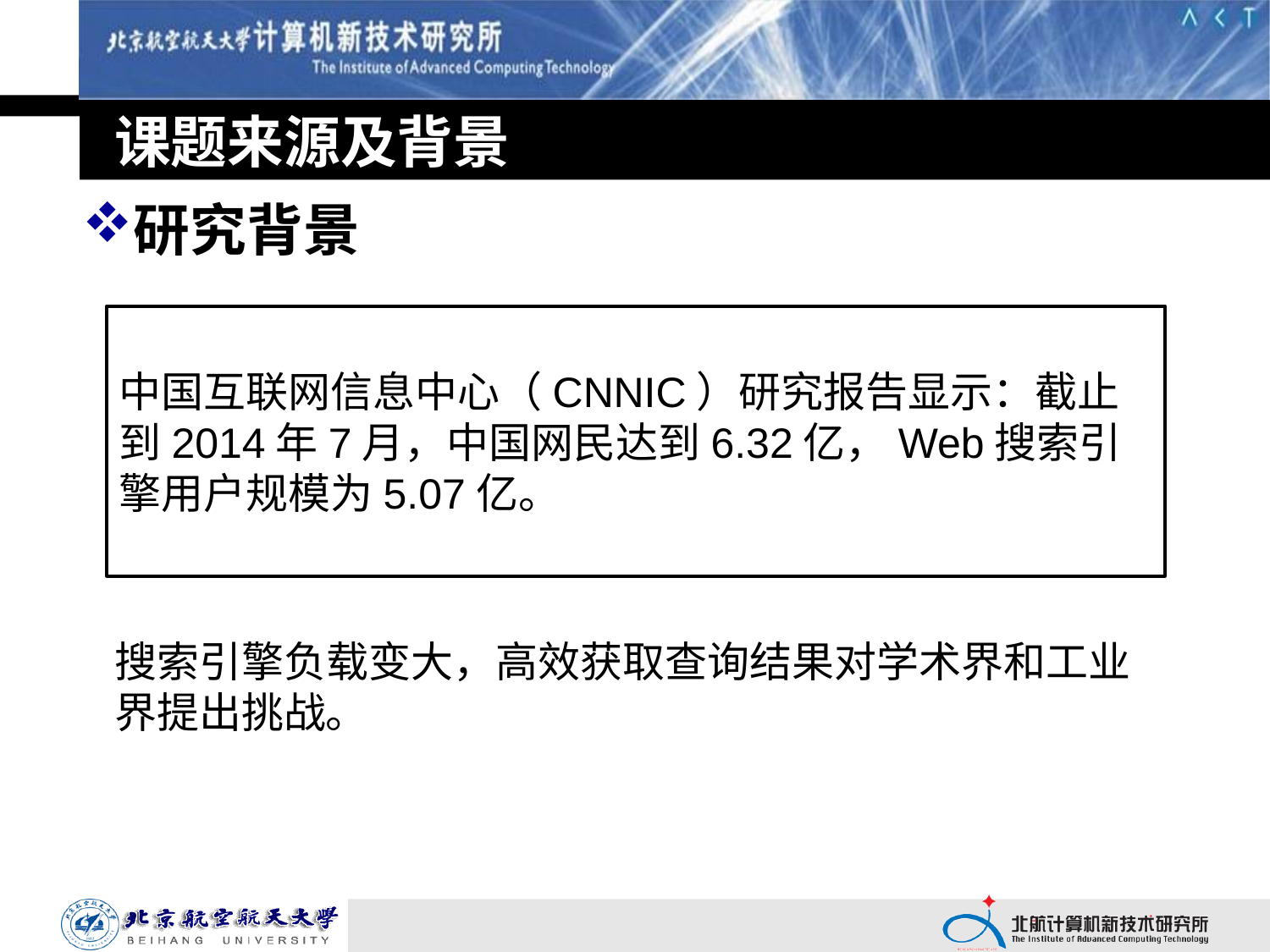

# 课题来源及背景
研究背景

中国互联网信息中心（CNNIC）研究报告显示：截止到2014年7月，中国网民达到6.32亿，Web搜索引擎用户规模为5.07亿。
搜索引擎负载变大，高效获取查询结果对学术界和工业界提出挑战。